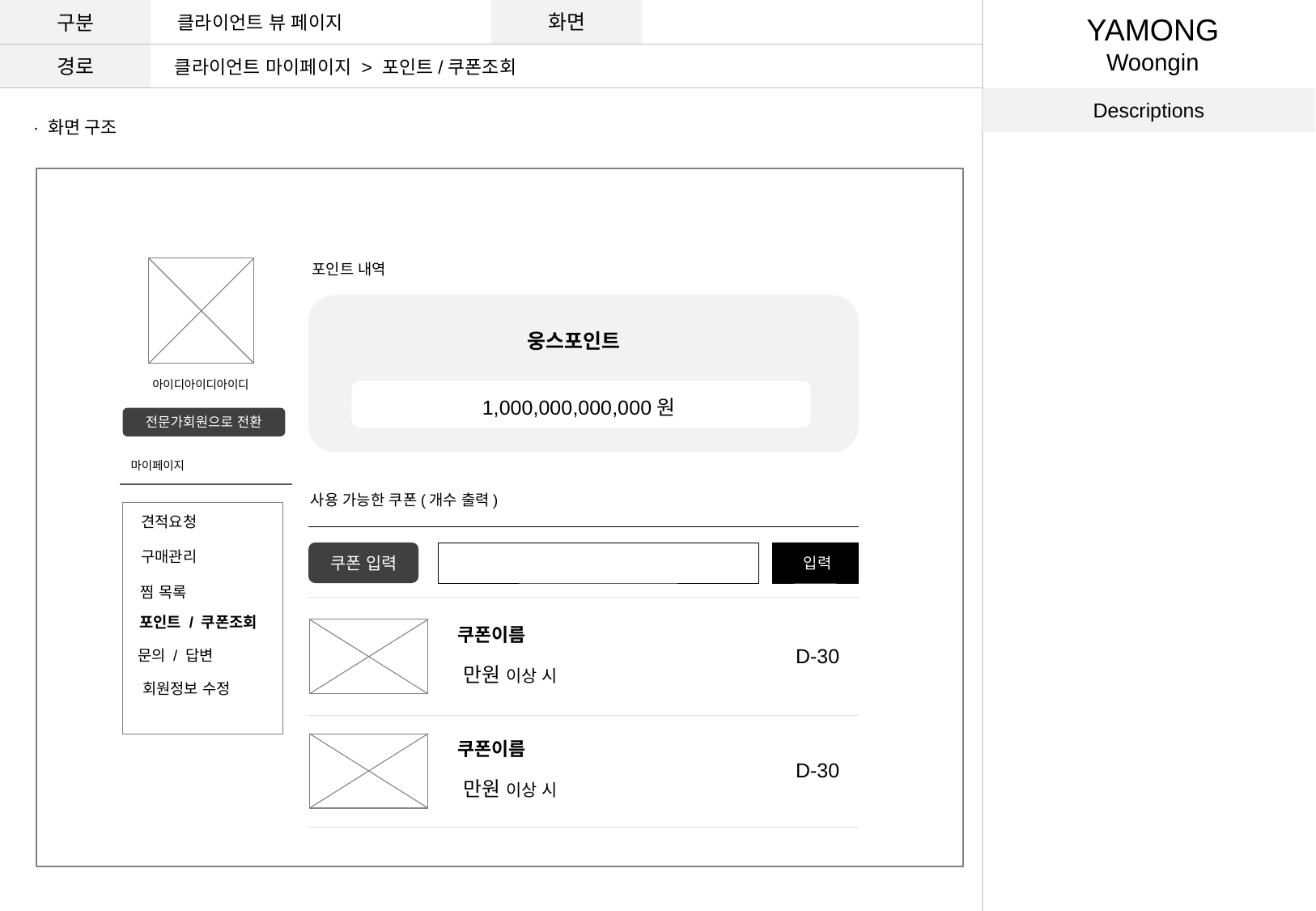

구분
화면
클라이언트 뷰 페이지
YAMONG
Woongin
경로
클라이언트 마이페이지 > 포인트/쿠폰조회
Descriptions
· 화면 구조

포인트 내역

웅스포인트
아이디아이디아이디

1,000,000,000,000원
전문가회원으로 전환
마이페이지
사용 가능한 쿠폰(개수 출력)

견적요청
구매관리
쿠폰 입력

입력
찜 목록
포인트 / 쿠폰조회
쿠폰이름

D-30
문의 / 답변
만원 이상 시
회원정보 수정
쿠폰이름

D-30
만원 이상 시